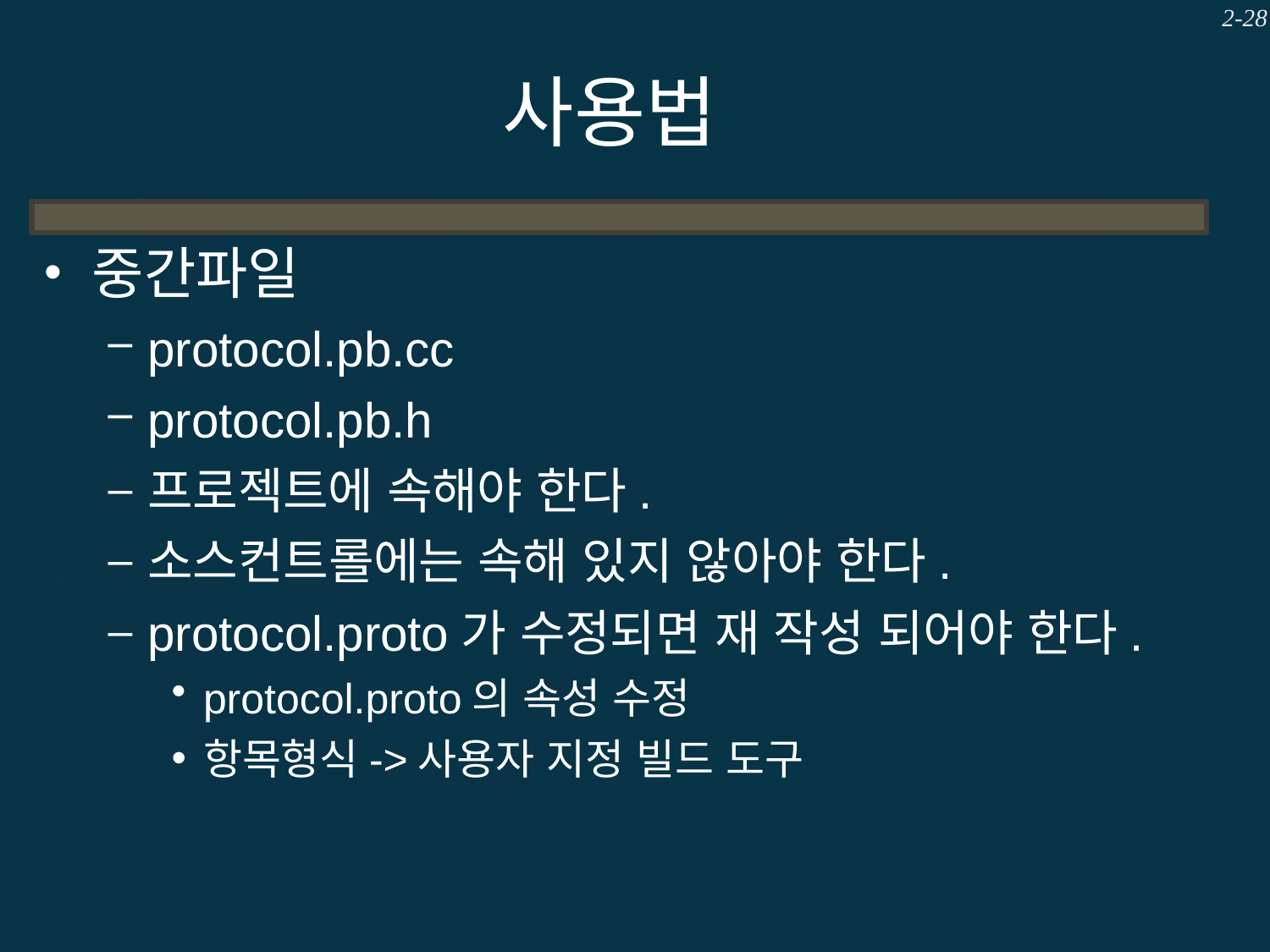

2-28
# 사용법

중간파일
protocol.pb.cc
protocol.pb.h
프로젝트에 속해야 한다.
소스컨트롤에는 속해 있지 않아야 한다.
protocol.proto가 수정되면 재 작성 되어야 한다.
protocol.proto의 속성 수정
항목형식->사용자 지정 빌드 도구